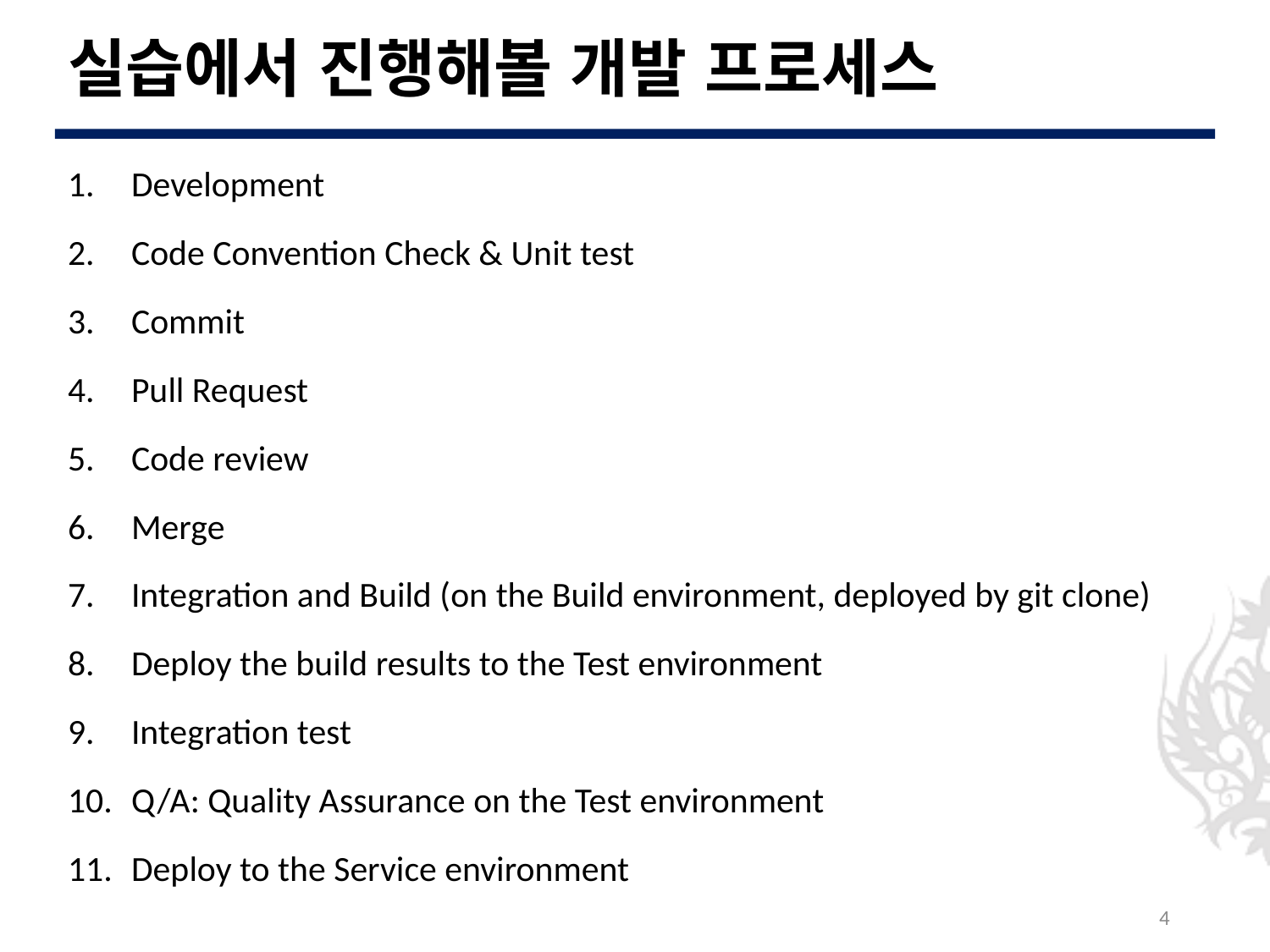

# 실습에서 진행해볼 개발 프로세스
Development
Code Convention Check & Unit test
Commit
Pull Request
Code review
Merge
Integration and Build (on the Build environment, deployed by git clone)
Deploy the build results to the Test environment
Integration test
Q/A: Quality Assurance on the Test environment
Deploy to the Service environment
4